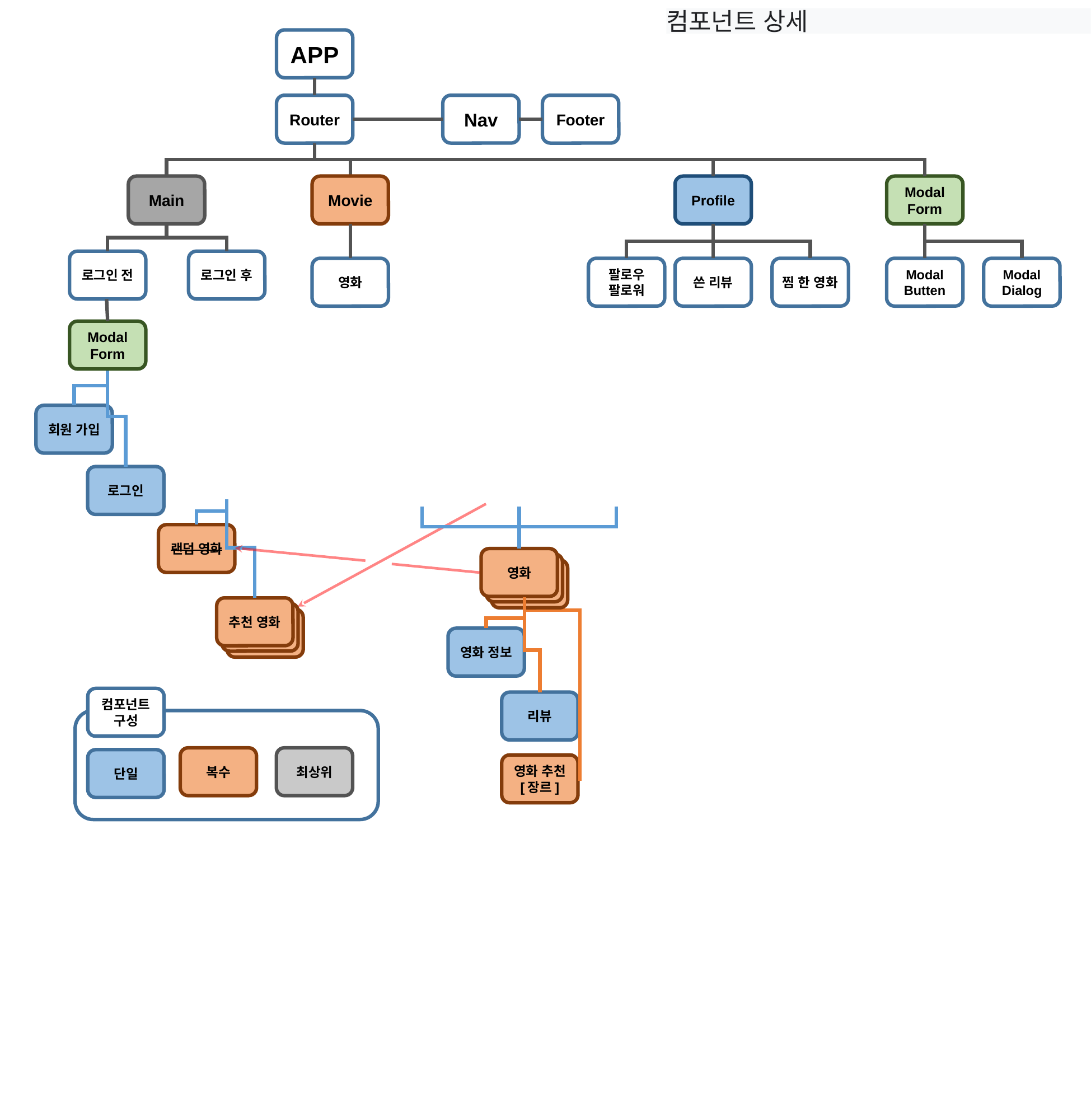

컴포넌트 상세
APP
Footer
Router
Nav
Main
Movie
영화
Profile
Modal
Form
로그인 전
로그인 후
팔로우
팔로워
쓴 리뷰
찜 한 영화
Modal
Butten
Modal
Dialog
Modal
Form
회원 가입
로그인
랜덤 영화
영화

추천 영화

영화 정보
컴포넌트
구성

복수
최상위
단일
리뷰
영화 추천
[장르]